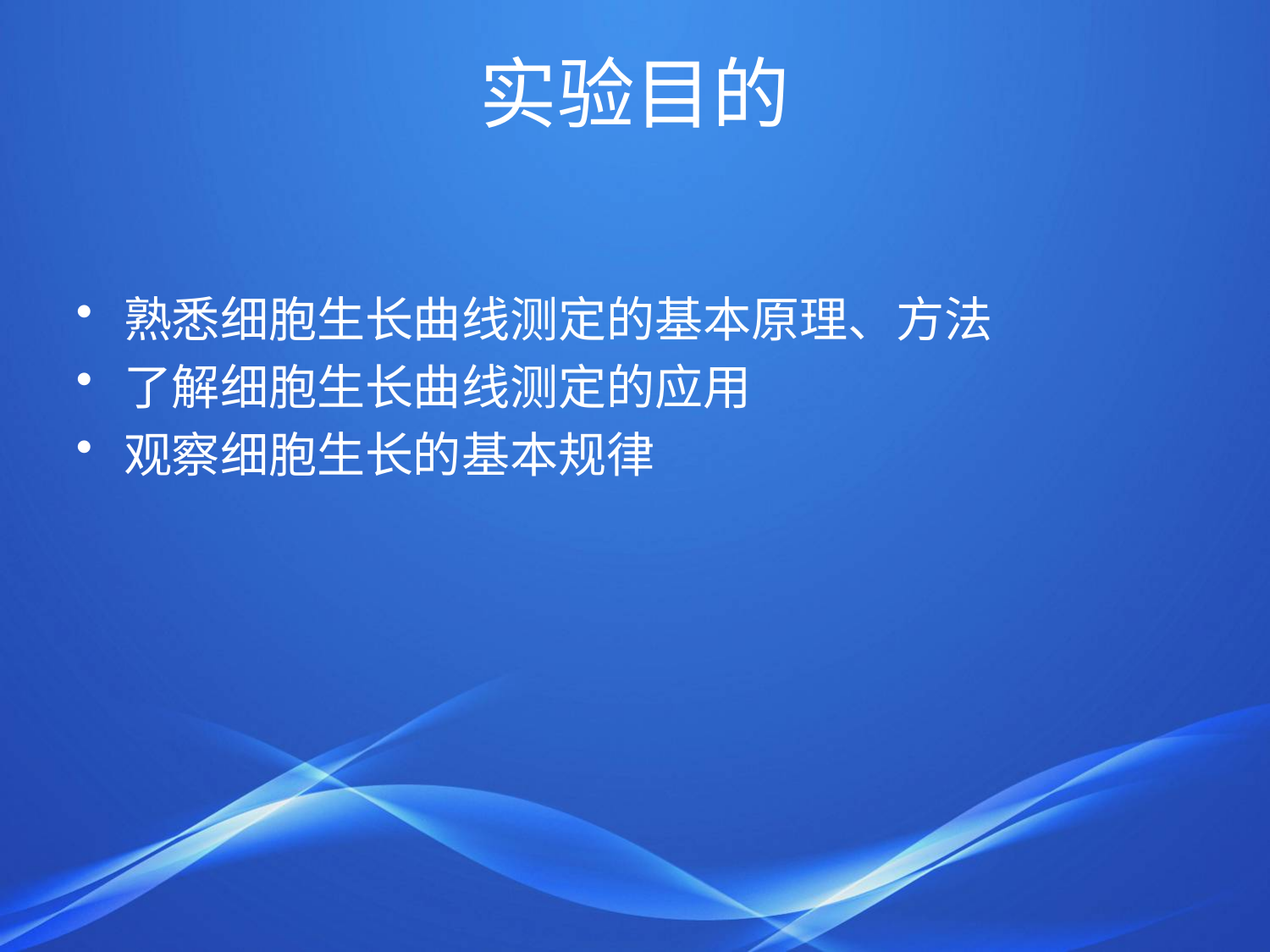

# 实验目的

熟悉细胞生长曲线测定的基本原理、方法
了解细胞生长曲线测定的应用
观察细胞生长的基本规律